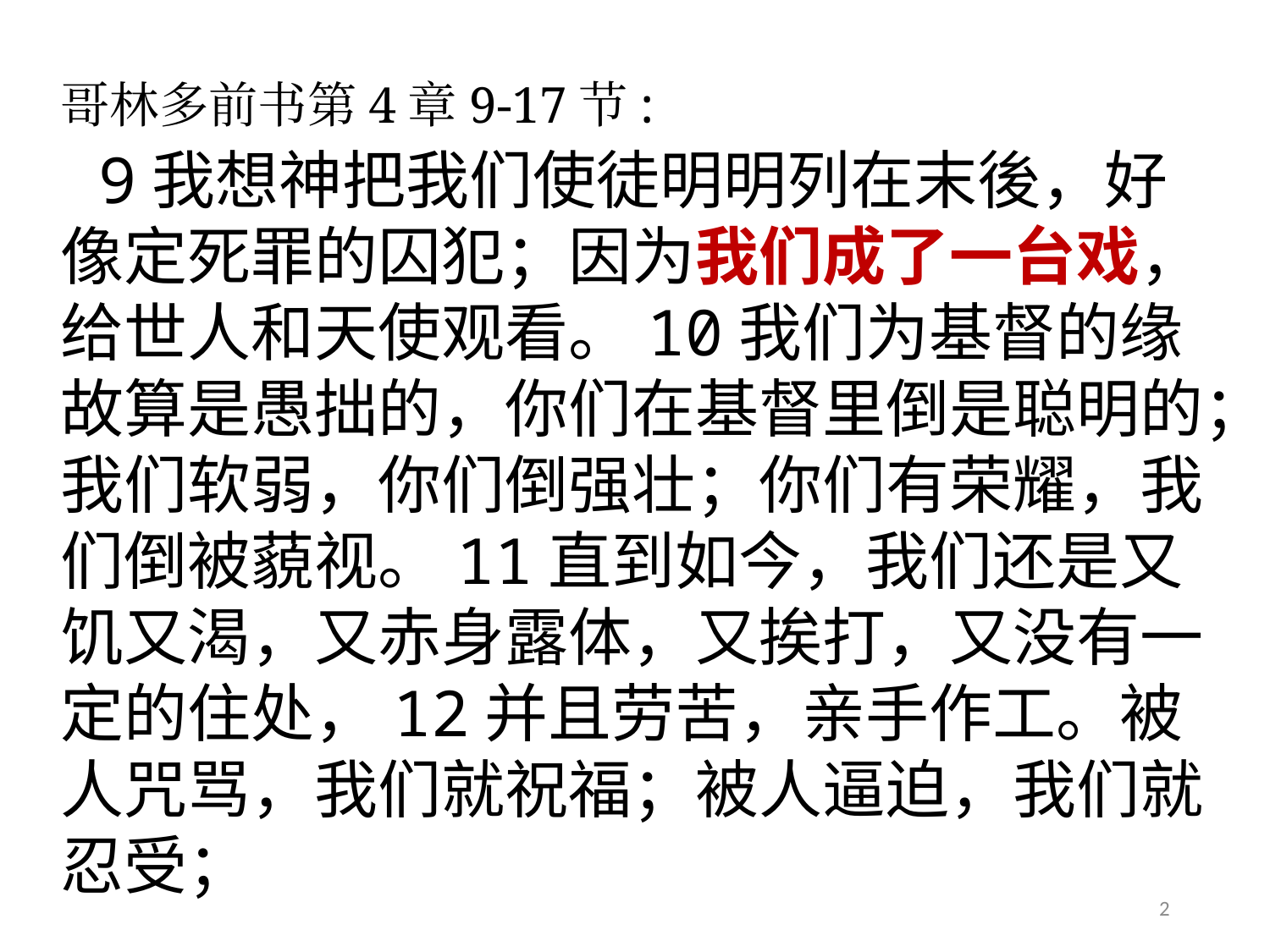

哥林多前书第4章9-17节:
 9我想神把我们使徒明明列在末後，好像定死罪的囚犯；因为我们成了一台戏，给世人和天使观看。10我们为基督的缘故算是愚拙的，你们在基督里倒是聪明的；我们软弱，你们倒强壮；你们有荣耀，我们倒被藐视。11直到如今，我们还是又饥又渴，又赤身露体，又挨打，又没有一定的住处，12并且劳苦，亲手作工。被人咒骂，我们就祝福；被人逼迫，我们就忍受；
2